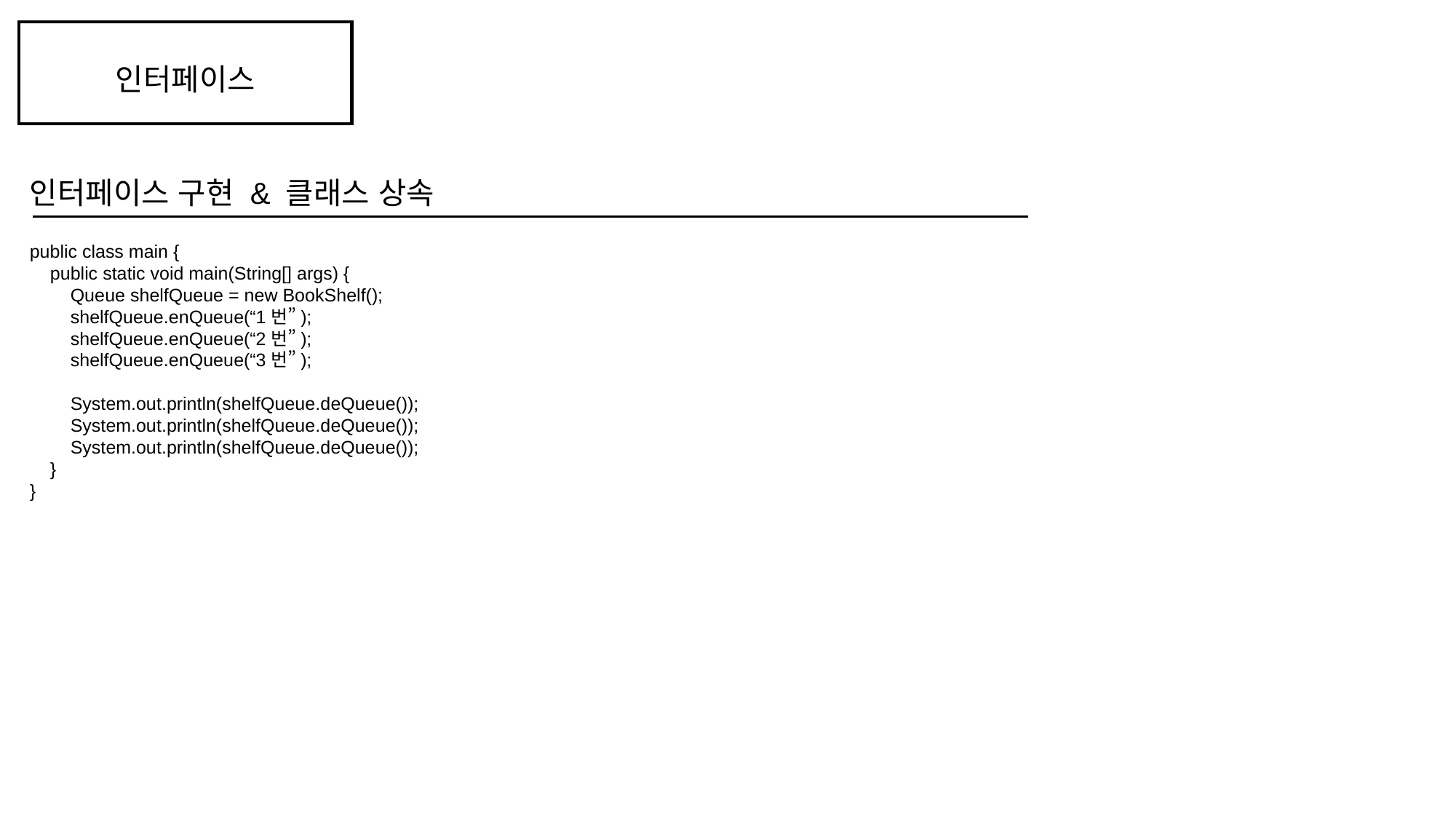

인터페이스
인터페이스 구현 & 클래스 상속
public class main {
    public static void main(String[] args) {
        Queue shelfQueue = new BookShelf();
        shelfQueue.enQueue(“1번”);
        shelfQueue.enQueue(“2번”);
        shelfQueue.enQueue(“3번”);

        System.out.println(shelfQueue.deQueue());
        System.out.println(shelfQueue.deQueue());
        System.out.println(shelfQueue.deQueue());
    }
}